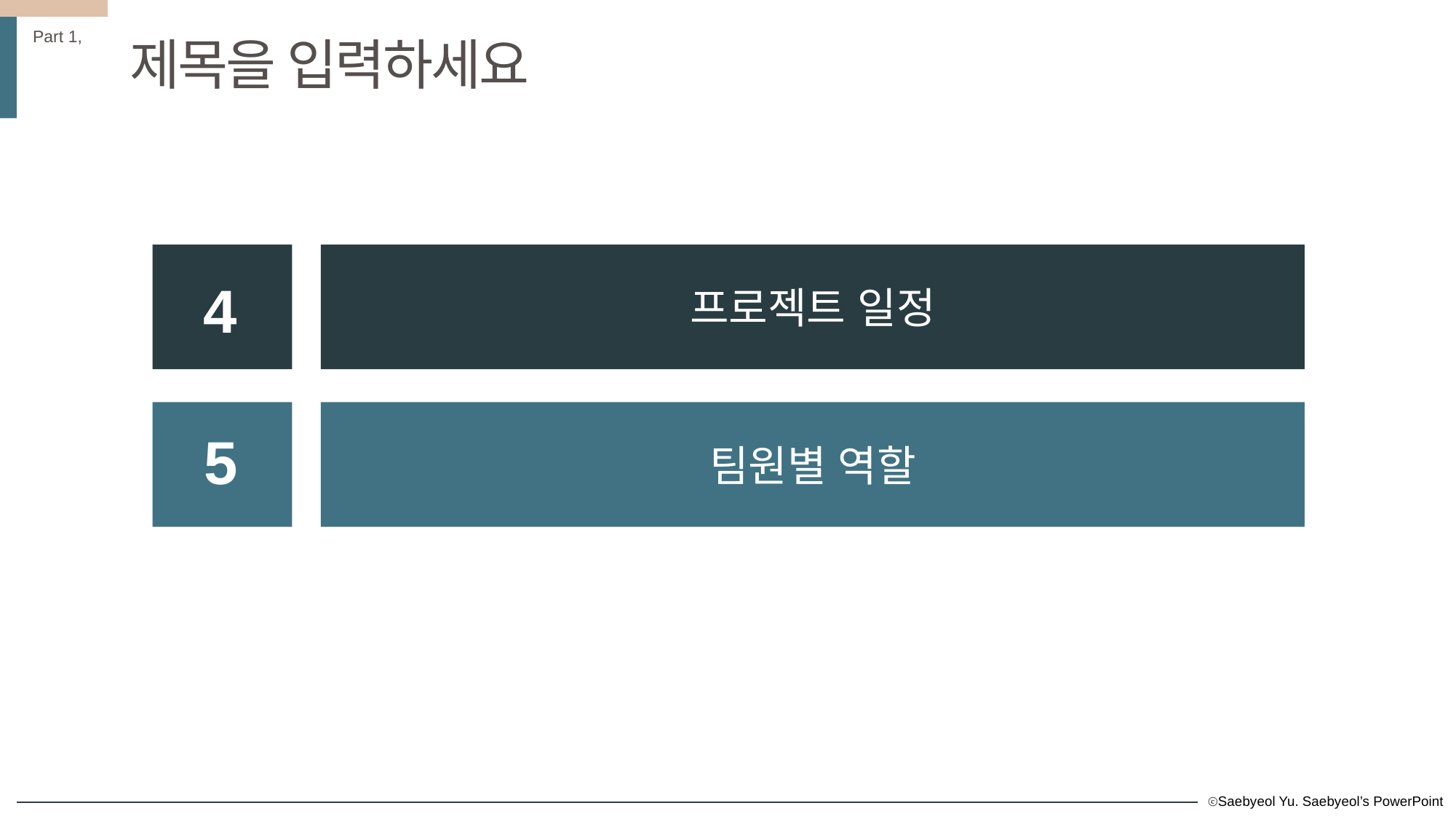

Part 1,
제목을 입력하세요

프로젝트 일정
4

팀원별 역할
5
3